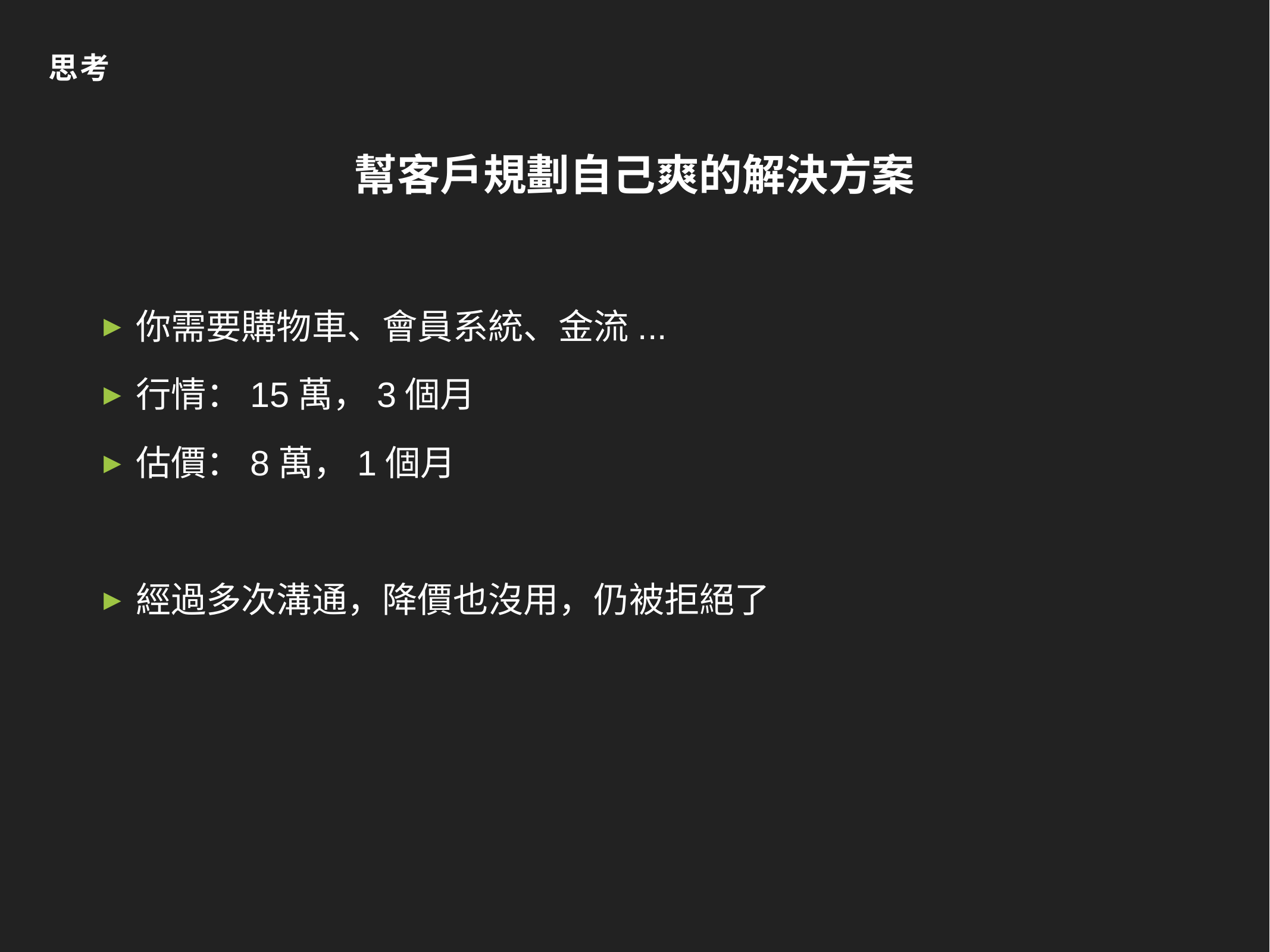

思考
# 幫客戶規劃自己爽的解決方案
你需要購物車、會員系統、金流...
行情：15萬，3個月
估價：8萬，1個月

經過多次溝通，降價也沒用，仍被拒絕了